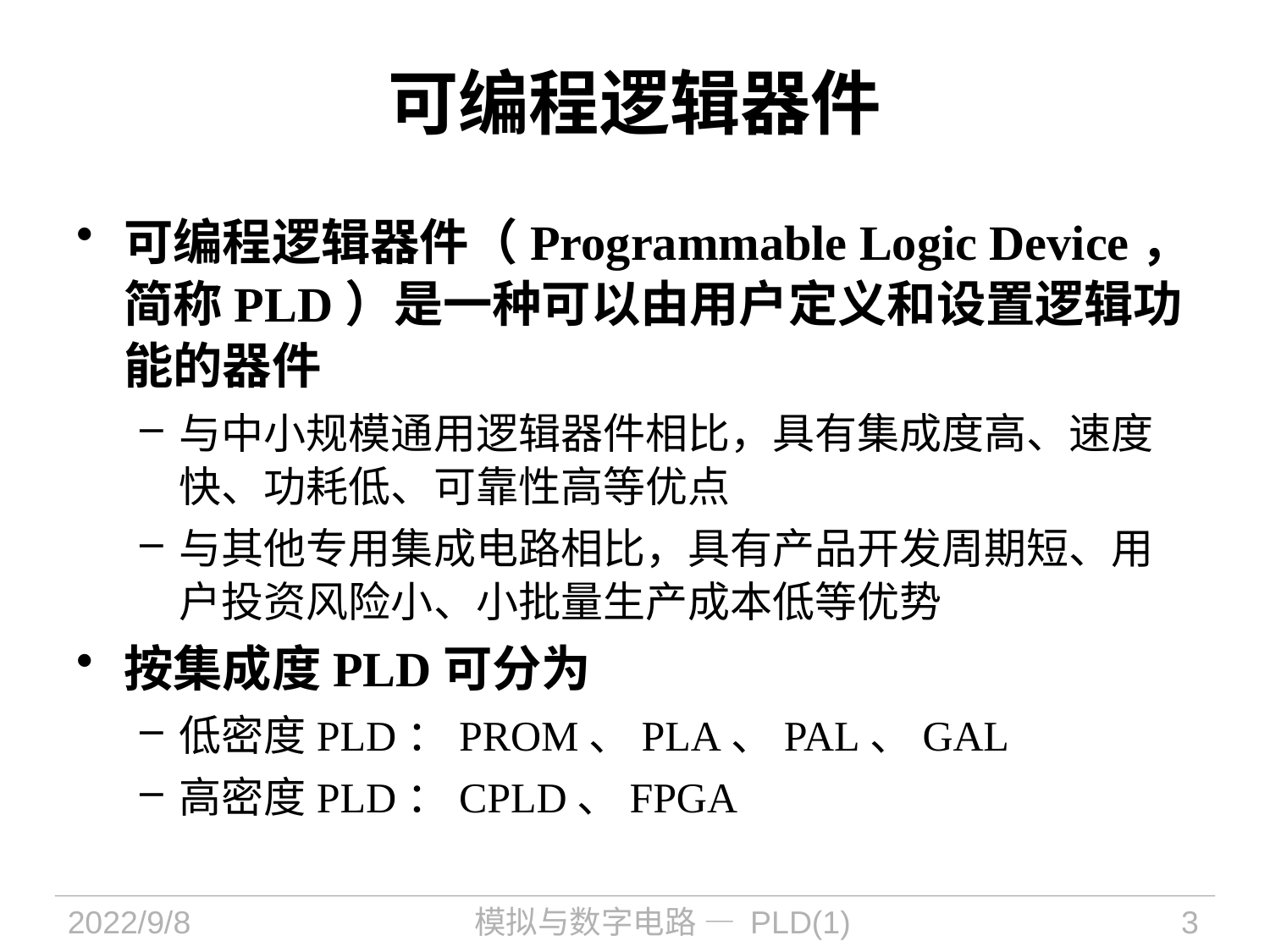

# 可编程逻辑器件
可编程逻辑器件（Programmable Logic Device，简称PLD）是一种可以由用户定义和设置逻辑功能的器件
与中小规模通用逻辑器件相比，具有集成度高、速度快、功耗低、可靠性高等优点
与其他专用集成电路相比，具有产品开发周期短、用户投资风险小、小批量生产成本低等优势
按集成度PLD可分为
低密度PLD：PROM、PLA、PAL、GAL
高密度PLD：CPLD、FPGA
2022/9/8
模拟与数字电路 — PLD(1)
3